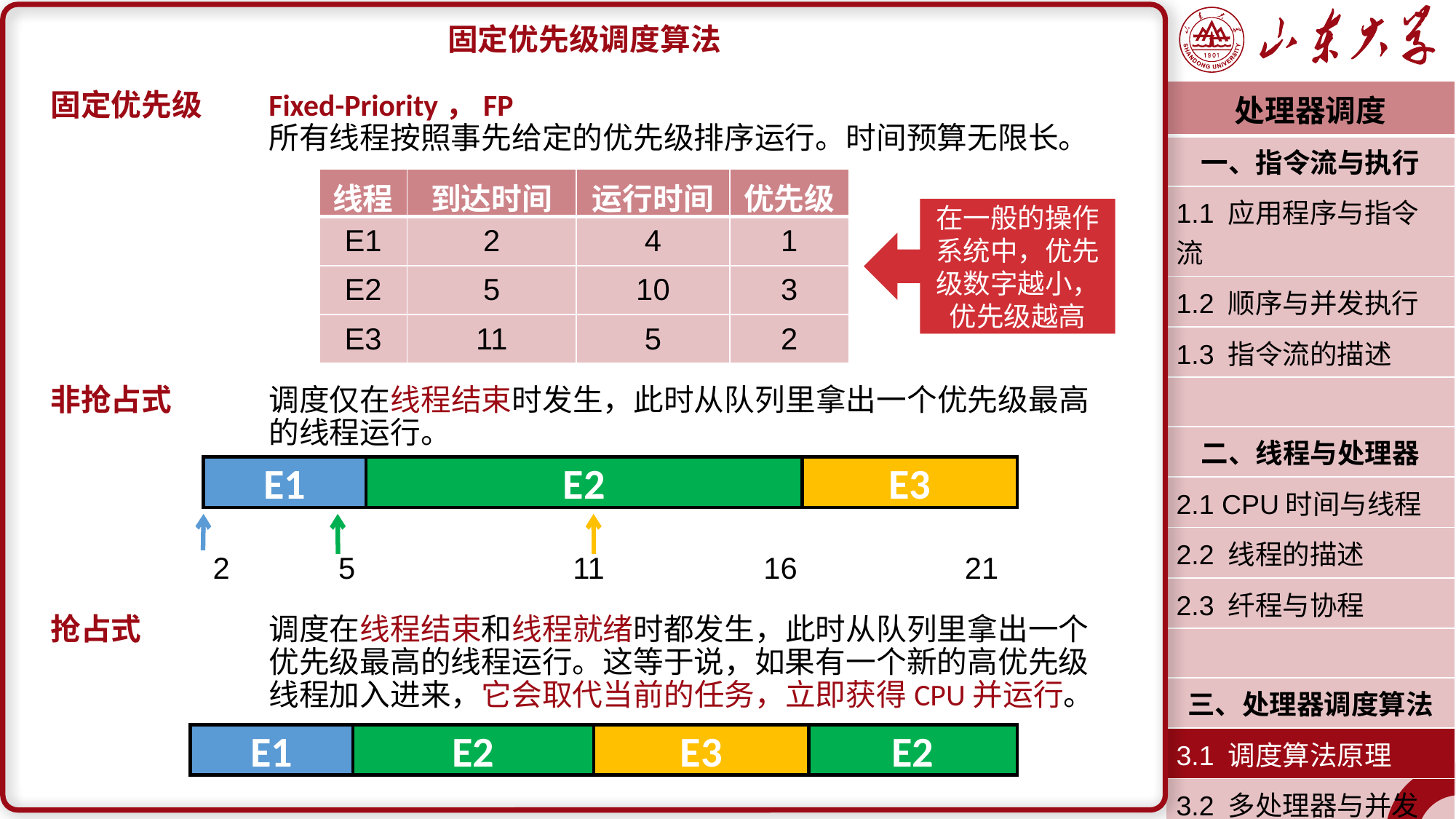

固定优先级调度算法

固定优先级	Fixed-Priority，FP
		所有线程按照事先给定的优先级排序运行。时间预算无限长。

非抢占式	调度仅在线程结束时发生，此时从队列里拿出一个优先级最高		的线程运行。

抢占式		调度在线程结束和线程就绪时都发生，此时从队列里拿出一个		优先级最高的线程运行。这等于说，如果有一个新的高优先级		线程加入进来，它会取代当前的任务，立即获得CPU并运行。
| 处理器调度 |
| --- |
| 一、指令流与执行 |
| 1.1 应用程序与指令流 |
| 1.2 顺序与并发执行 |
| 1.3 指令流的描述 |
|  |
| 二、线程与处理器 |
| 2.1 CPU时间与线程 |
| 2.2 线程的描述 |
| 2.3 纤程与协程 |
|  |
| 三、处理器调度算法 |
| 3.1 调度算法原理 |
| 3.2 多处理器与并发 |
| 潘润宇 2023.03 |
| 线程 | 到达时间 | 运行时间 | 优先级 |
| --- | --- | --- | --- |
| E1 | 2 | 4 | 1 |
| E2 | 5 | 10 | 3 |
| E3 | 11 | 5 | 2 |
在一般的操作系统中，优先级数字越小，优先级越高
E1
E2
E3
2             5                          11                   16                    21
E1
E2
E3
E2